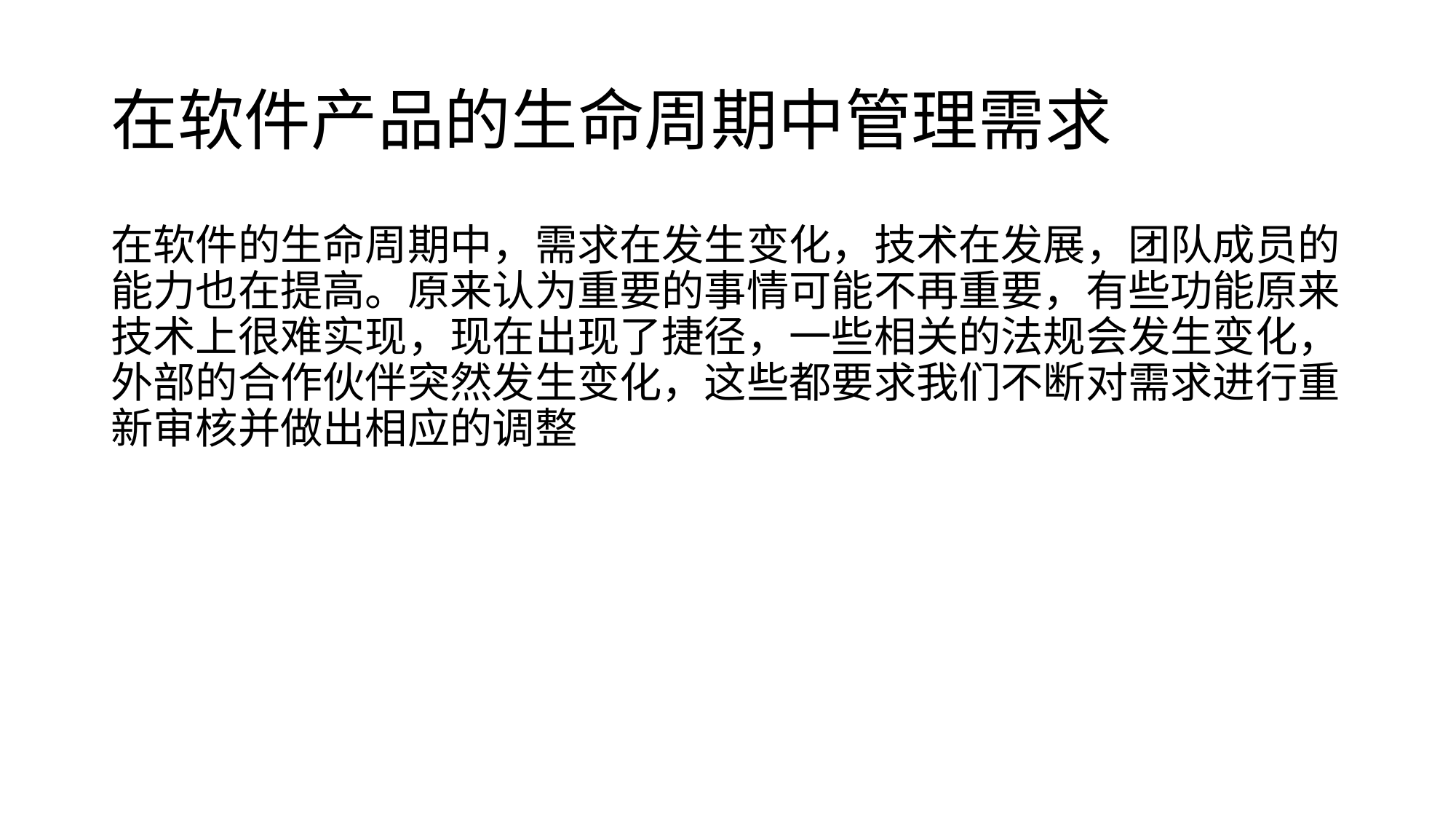

# 在软件产品的生命周期中管理需求
在软件的生命周期中，需求在发生变化，技术在发展，团队成员的能力也在提高。原来认为重要的事情可能不再重要，有些功能原来技术上很难实现，现在出现了捷径，一些相关的法规会发生变化，外部的合作伙伴突然发生变化，这些都要求我们不断对需求进行重新审核并做出相应的调整